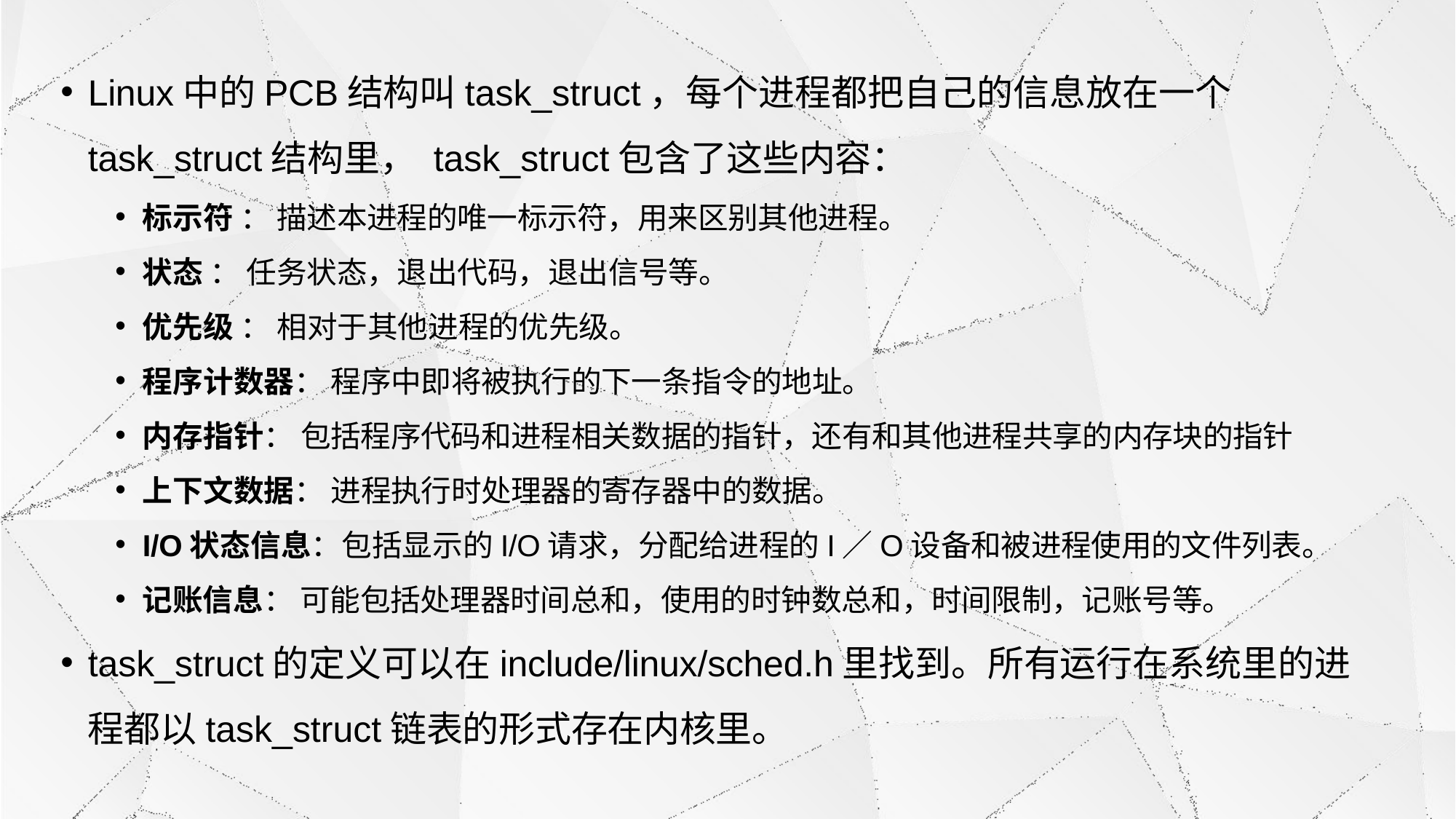

Linux中的PCB结构叫task_struct，每个进程都把自己的信息放在一个task_struct结构里， task_struct包含了这些内容：
标示符 ： 描述本进程的唯一标示符，用来区别其他进程。
状态 ： 任务状态，退出代码，退出信号等。
优先级 ： 相对于其他进程的优先级。
程序计数器： 程序中即将被执行的下一条指令的地址。
内存指针： 包括程序代码和进程相关数据的指针，还有和其他进程共享的内存块的指针
上下文数据： 进程执行时处理器的寄存器中的数据。
I/O状态信息：包括显示的I/O请求，分配给进程的I／O设备和被进程使用的文件列表。
记账信息： 可能包括处理器时间总和，使用的时钟数总和，时间限制，记账号等。
task_struct的定义可以在include/linux/sched.h里找到。所有运行在系统里的进程都以task_struct链表的形式存在内核里。